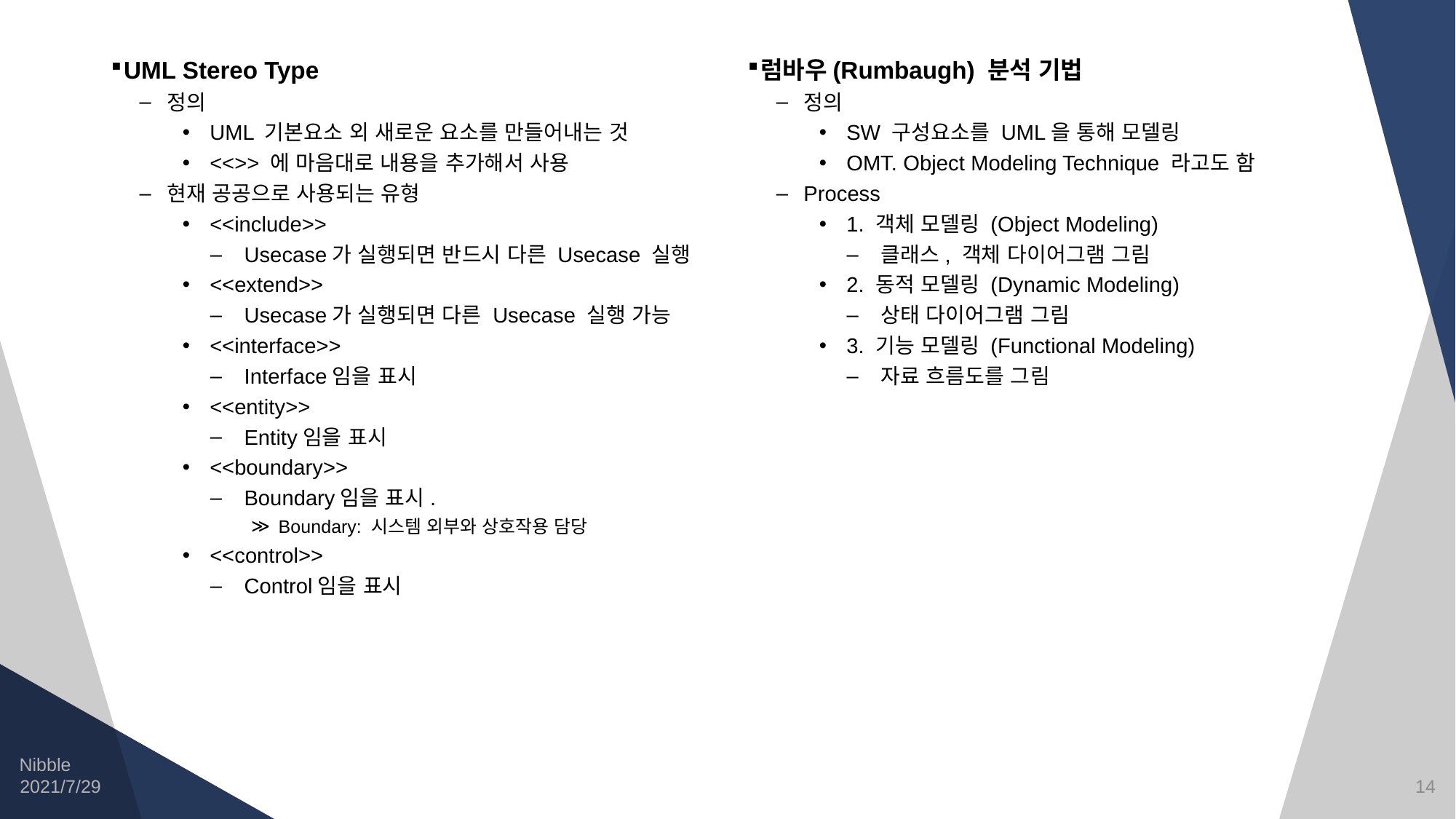

UML Stereo Type
정의
UML 기본요소 외 새로운 요소를 만들어내는 것
<<>> 에 마음대로 내용을 추가해서 사용
현재 공공으로 사용되는 유형
<<include>>
Usecase가 실행되면 반드시 다른 Usecase 실행
<<extend>>
Usecase가 실행되면 다른 Usecase 실행 가능
<<interface>>
Interface임을 표시
<<entity>>
Entity임을 표시
<<boundary>>
Boundary임을 표시.
Boundary: 시스템 외부와 상호작용 담당
<<control>>
Control임을 표시

럼바우(Rumbaugh) 분석 기법
정의
SW 구성요소를 UML을 통해 모델링
OMT. Object Modeling Technique 라고도 함
Process
1. 객체 모델링 (Object Modeling)
클래스, 객체 다이어그램 그림
2. 동적 모델링 (Dynamic Modeling)
상태 다이어그램 그림
3. 기능 모델링 (Functional Modeling)
자료 흐름도를 그림

Nibble
2021/7/29
14